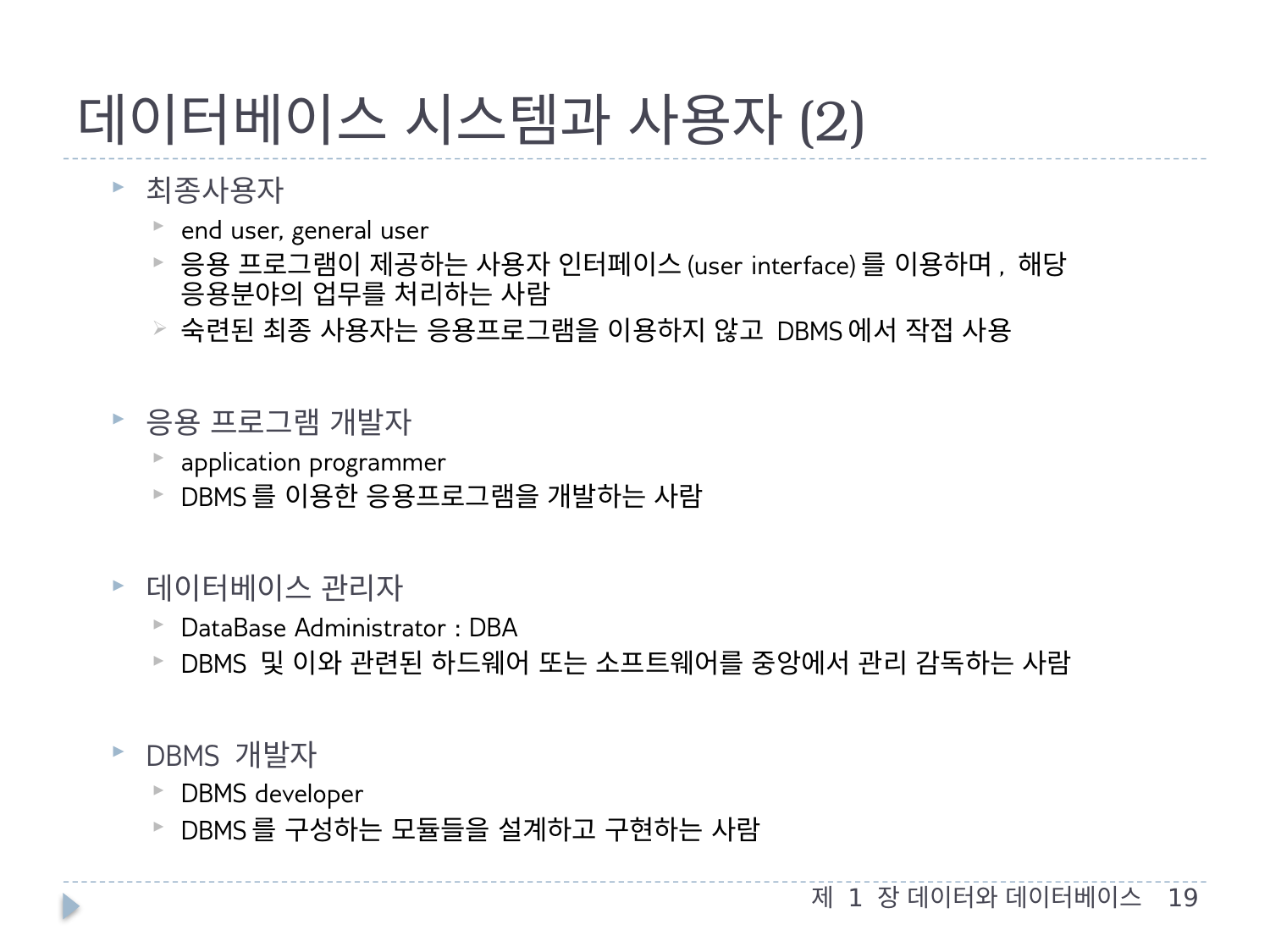

# 데이터베이스 시스템과 사용자(2)
최종사용자
end user, general user
응용 프로그램이 제공하는 사용자 인터페이스(user interface)를 이용하며, 해당 응용분야의 업무를 처리하는 사람
숙련된 최종 사용자는 응용프로그램을 이용하지 않고 DBMS에서 작접 사용

응용 프로그램 개발자
application programmer
DBMS를 이용한 응용프로그램을 개발하는 사람

데이터베이스 관리자
DataBase Administrator : DBA
DBMS 및 이와 관련된 하드웨어 또는 소프트웨어를 중앙에서 관리 감독하는 사람

DBMS 개발자
DBMS developer
DBMS를 구성하는 모듈들을 설계하고 구현하는 사람
제 1 장 데이터와 데이터베이스
19